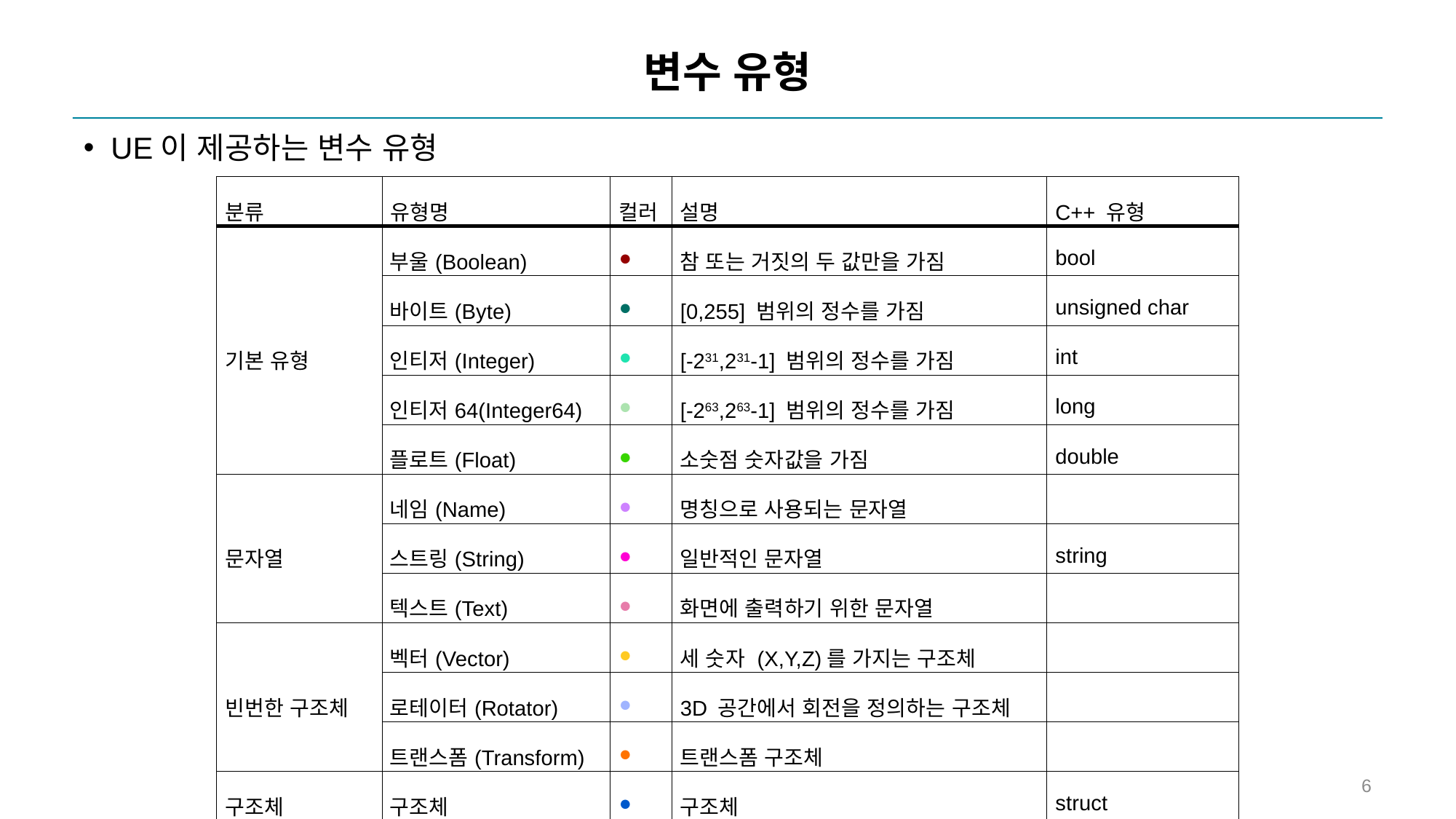

# 변수 유형
UE이 제공하는 변수 유형
| 분류 | 유형명 | 컬러 | 설명 | C++ 유형 |
| --- | --- | --- | --- | --- |
| 기본 유형 | 부울(Boolean) | ● | 참 또는 거짓의 두 값만을 가짐 | bool |
|  | 바이트(Byte) | ● | [0,255] 범위의 정수를 가짐 | unsigned char |
|  | 인티저(Integer) | ● | [-231,231-1] 범위의 정수를 가짐 | int |
|  | 인티저64(Integer64) | ● | [-263,263-1] 범위의 정수를 가짐 | long |
|  | 플로트(Float) | ● | 소숫점 숫자값을 가짐 | double |
| 문자열 | 네임(Name) | ● | 명칭으로 사용되는 문자열 |  |
|  | 스트링(String) | ● | 일반적인 문자열 | string |
|  | 텍스트(Text) | ● | 화면에 출력하기 위한 문자열 |  |
| 빈번한 구조체 | 벡터(Vector) | ● | 세 숫자 (X,Y,Z)를 가지는 구조체 |  |
|  | 로테이터(Rotator) | ● | 3D 공간에서 회전을 정의하는 구조체 |  |
|  | 트랜스폼(Transform) | ● | 트랜스폼 구조체 |  |
| 구조체 | 구조체 | ● | 구조체 | struct |
| 인터페이스 | 인터페이스 | ⁂ | 인터페이스 |  |
| 객체 | 오브젝트 타입 | 󰏉 | 블루프린트 객체 |  |
| 열거형 | 열거형 | ● | 열거형 | enum |
6